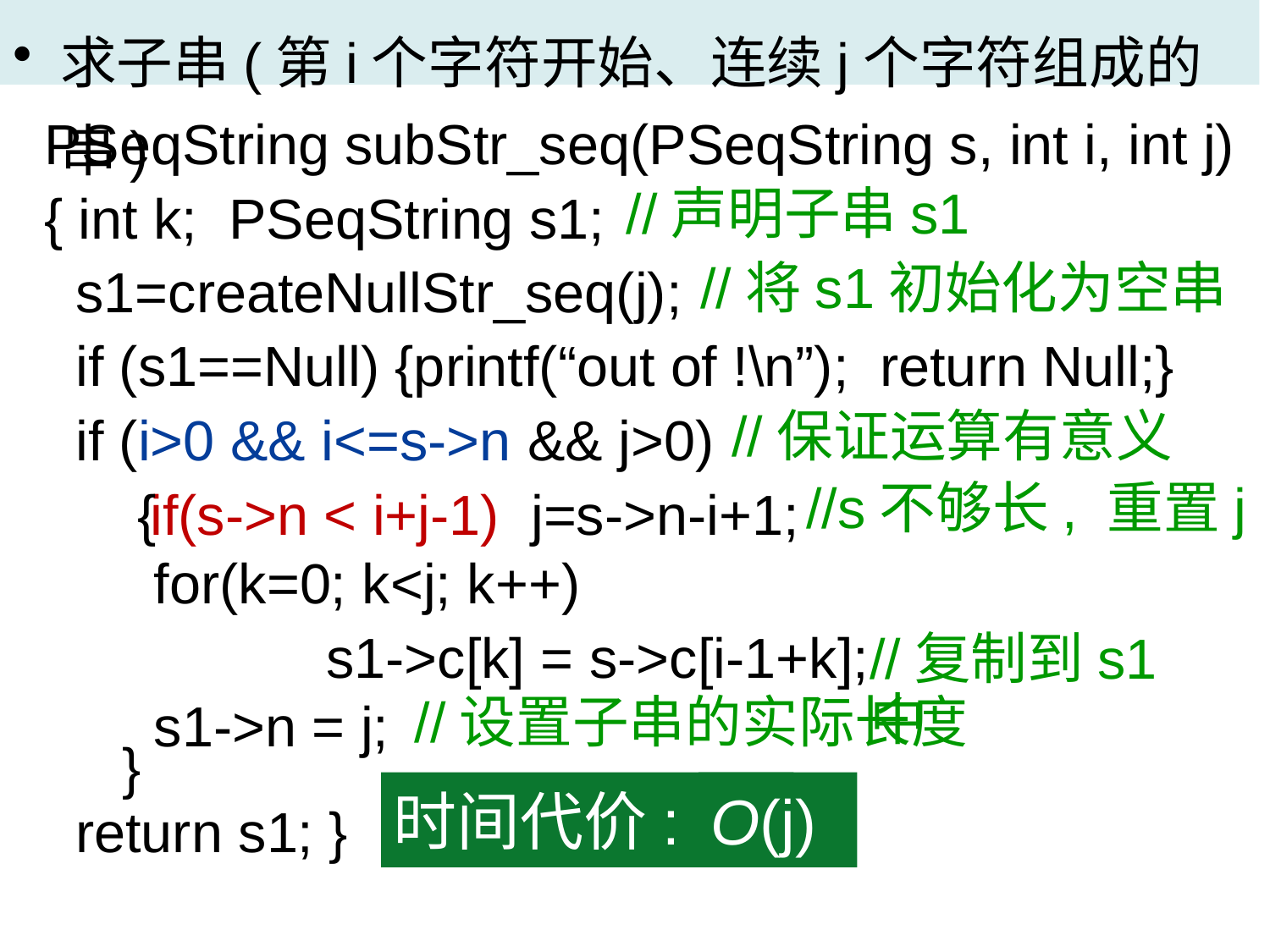

求子串(第i个字符开始、连续j个字符组成的串)
PSeqString subStr_seq(PSeqString s, int i, int j)
{ int k;  PSeqString s1;
//声明子串s1
  s1=createNullStr_seq(j);
//将s1初始化为空串
  if (s1==Null) {printf(“out of !\n”);  return Null;}
  if (i>0 && i<=s->n && j>0)
//保证运算有意义
     {
if(s->n < i+j-1)
j=s->n-i+1;
//s不够长, 重置j
       for(k=0; k<j; k++)
                  s1->c[k] = s->c[i-1+k];
//复制到s1中
       s1->n = j;
//设置子串的实际长度
     }
时间代价:
O(j)
  return s1; }